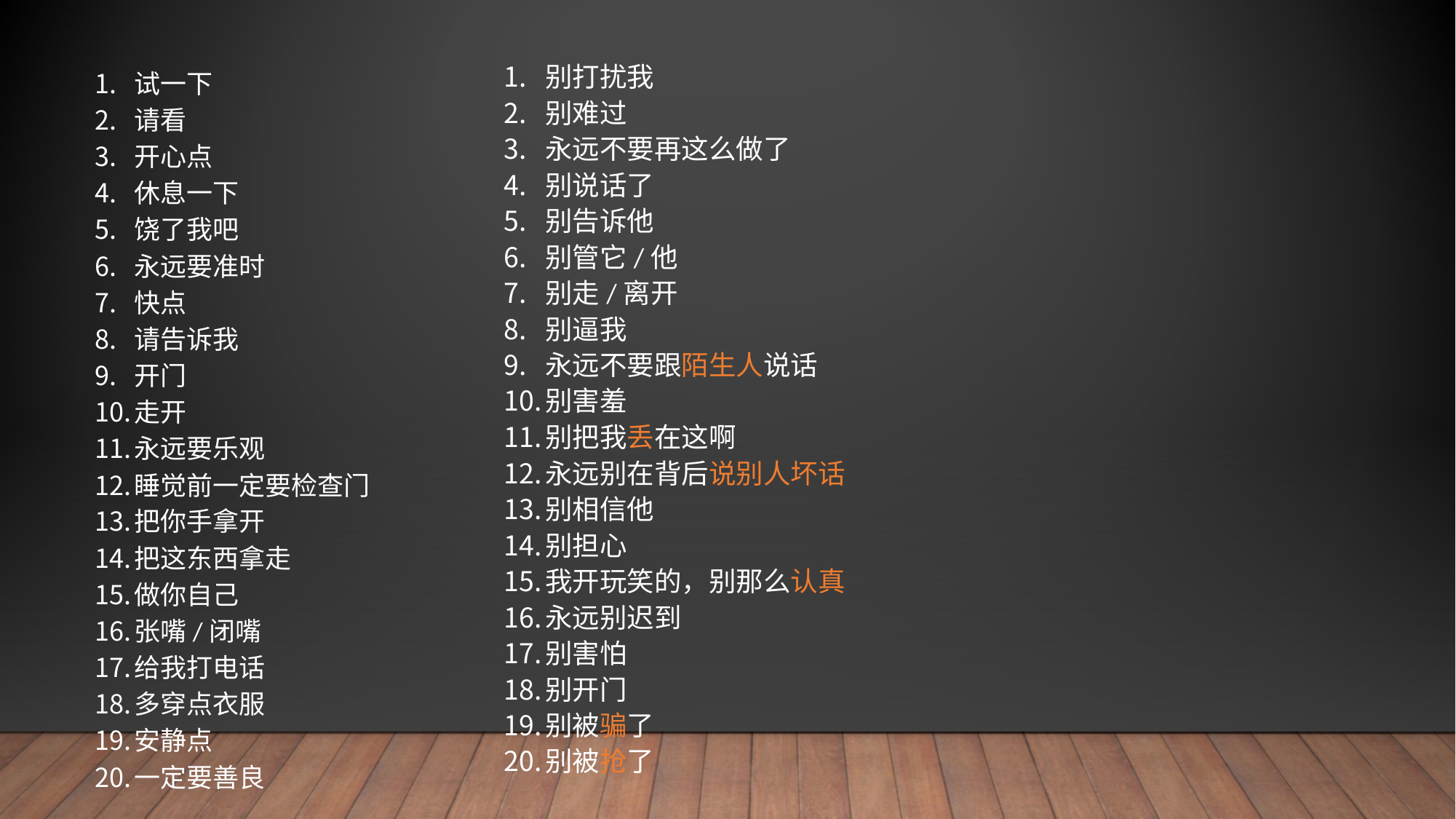

别打扰我
别难过
永远不要再这么做了
别说话了
别告诉他
别管它/他
别走/离开
别逼我
永远不要跟陌生人说话
别害羞
别把我丢在这啊
永远别在背后说别人坏话
别相信他
别担心
我开玩笑的，别那么认真
永远别迟到
别害怕
别开门
别被骗了
别被抢了

试一下
请看
开心点
休息一下
饶了我吧
永远要准时
快点
请告诉我
开门
走开
永远要乐观
睡觉前一定要检查门
把你手拿开
把这东西拿走
做你自己
张嘴/闭嘴
给我打电话
多穿点衣服
安静点
一定要善良